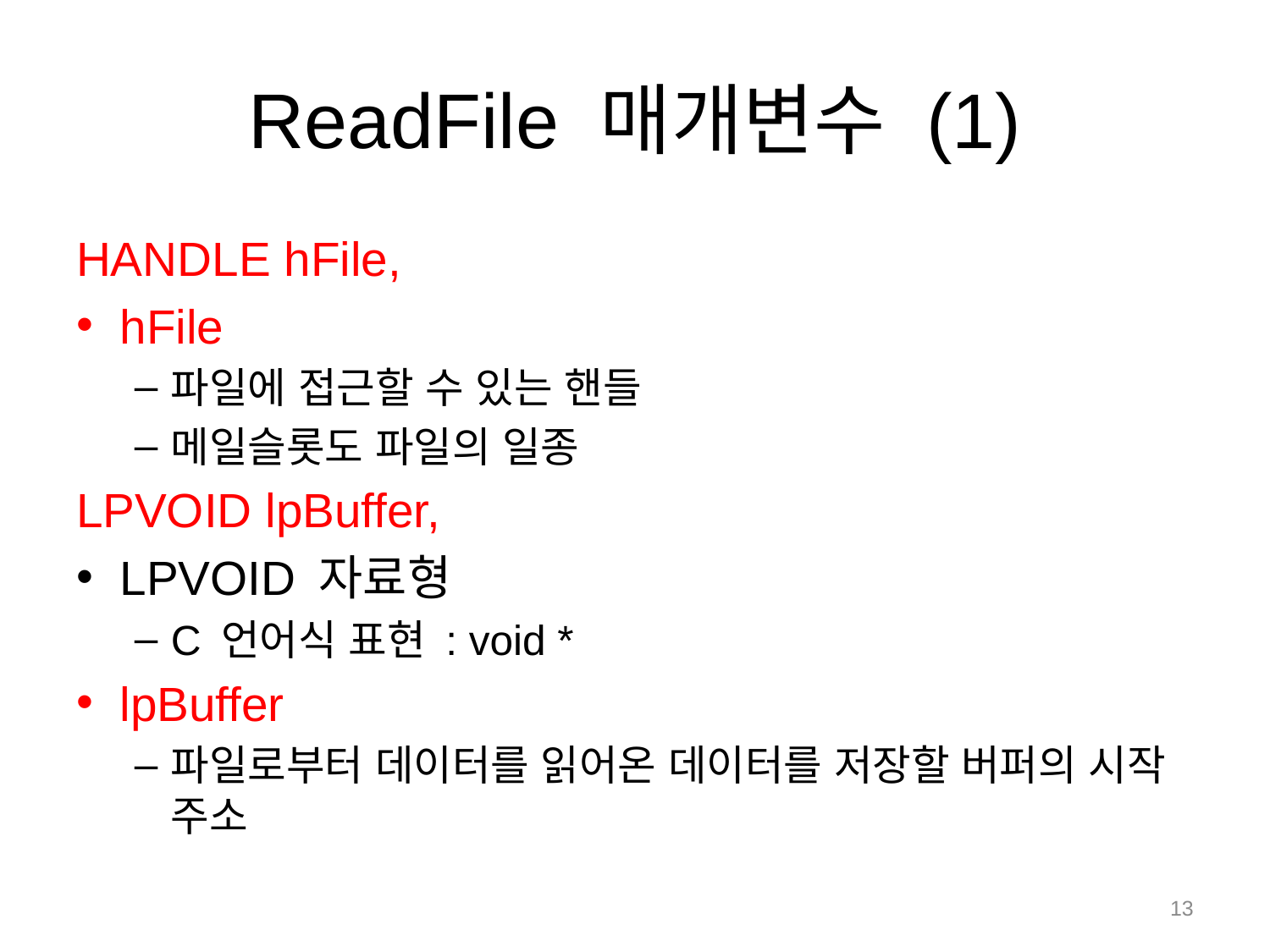

# ReadFile 매개변수 (1)
HANDLE hFile,
hFile
파일에 접근할 수 있는 핸들
메일슬롯도 파일의 일종
LPVOID lpBuffer,
LPVOID 자료형
C 언어식 표현 : void *
lpBuffer
파일로부터 데이터를 읽어온 데이터를 저장할 버퍼의 시작 주소
13